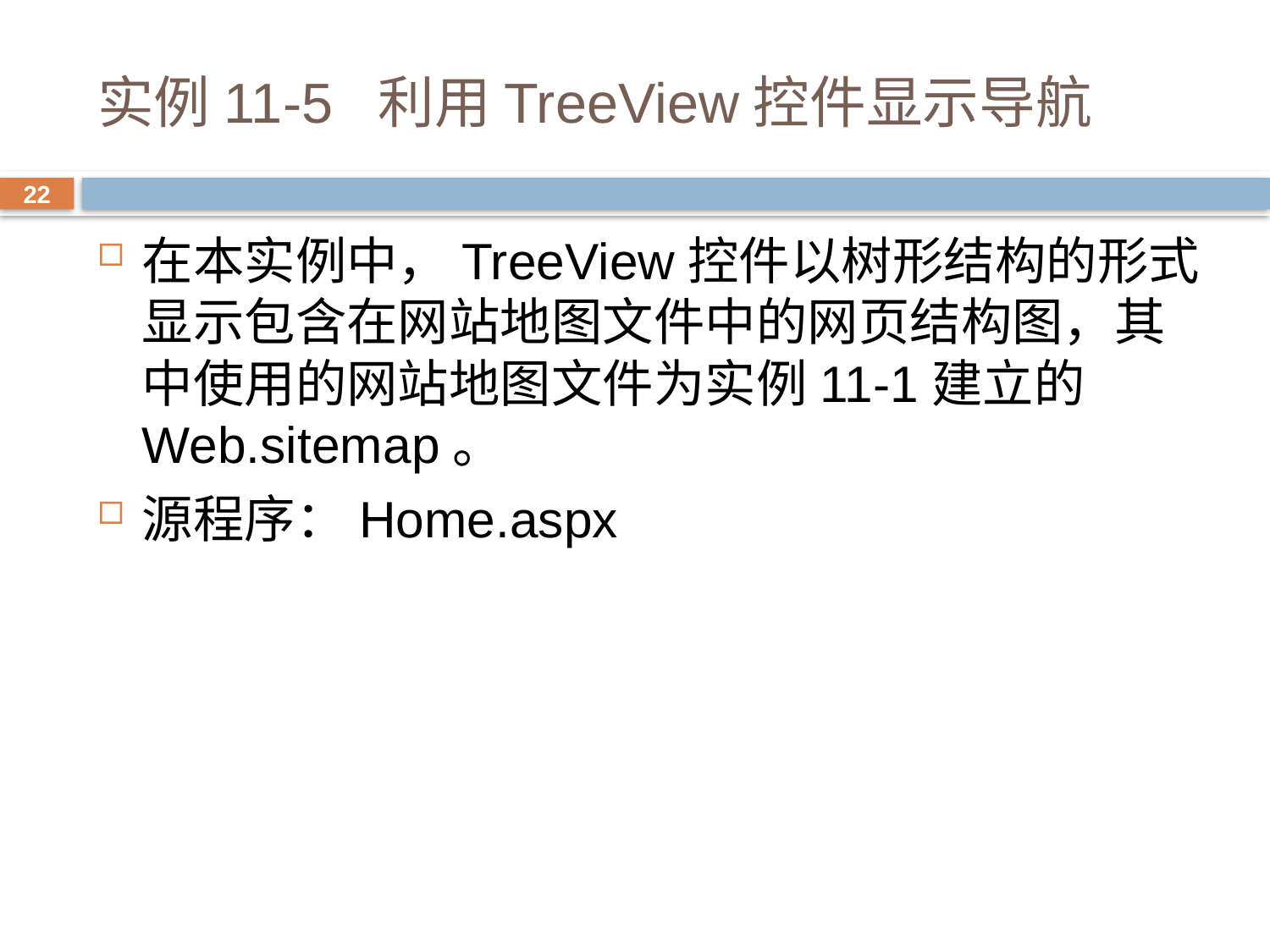

# 实例11-5  利用TreeView控件显示导航
22
在本实例中，TreeView控件以树形结构的形式显示包含在网站地图文件中的网页结构图，其中使用的网站地图文件为实例11-1建立的Web.sitemap。
源程序：Home.aspx